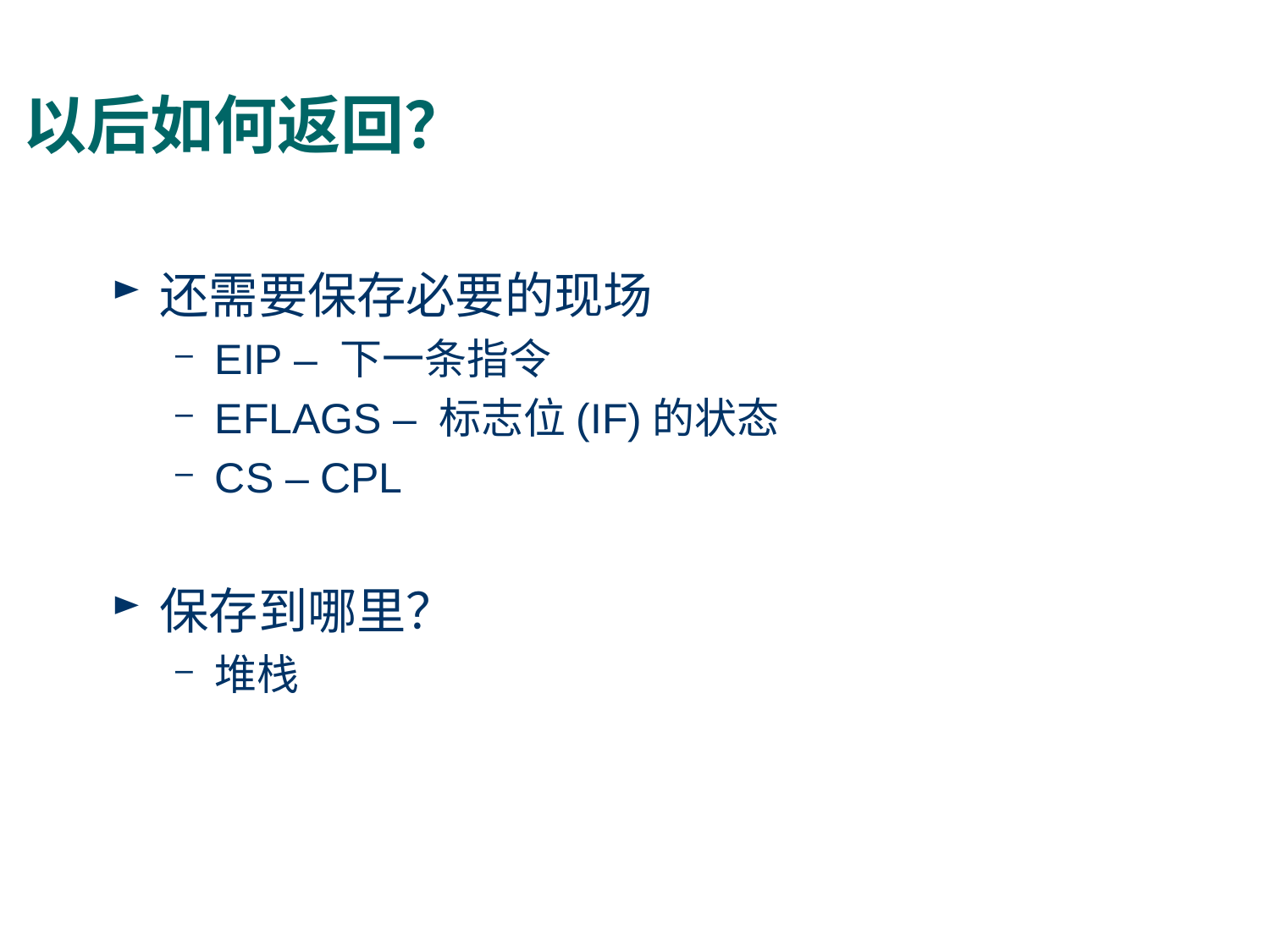

# 以后如何返回？
还需要保存必要的现场
EIP – 下一条指令
EFLAGS – 标志位(IF)的状态
CS – CPL

保存到哪里？
堆栈